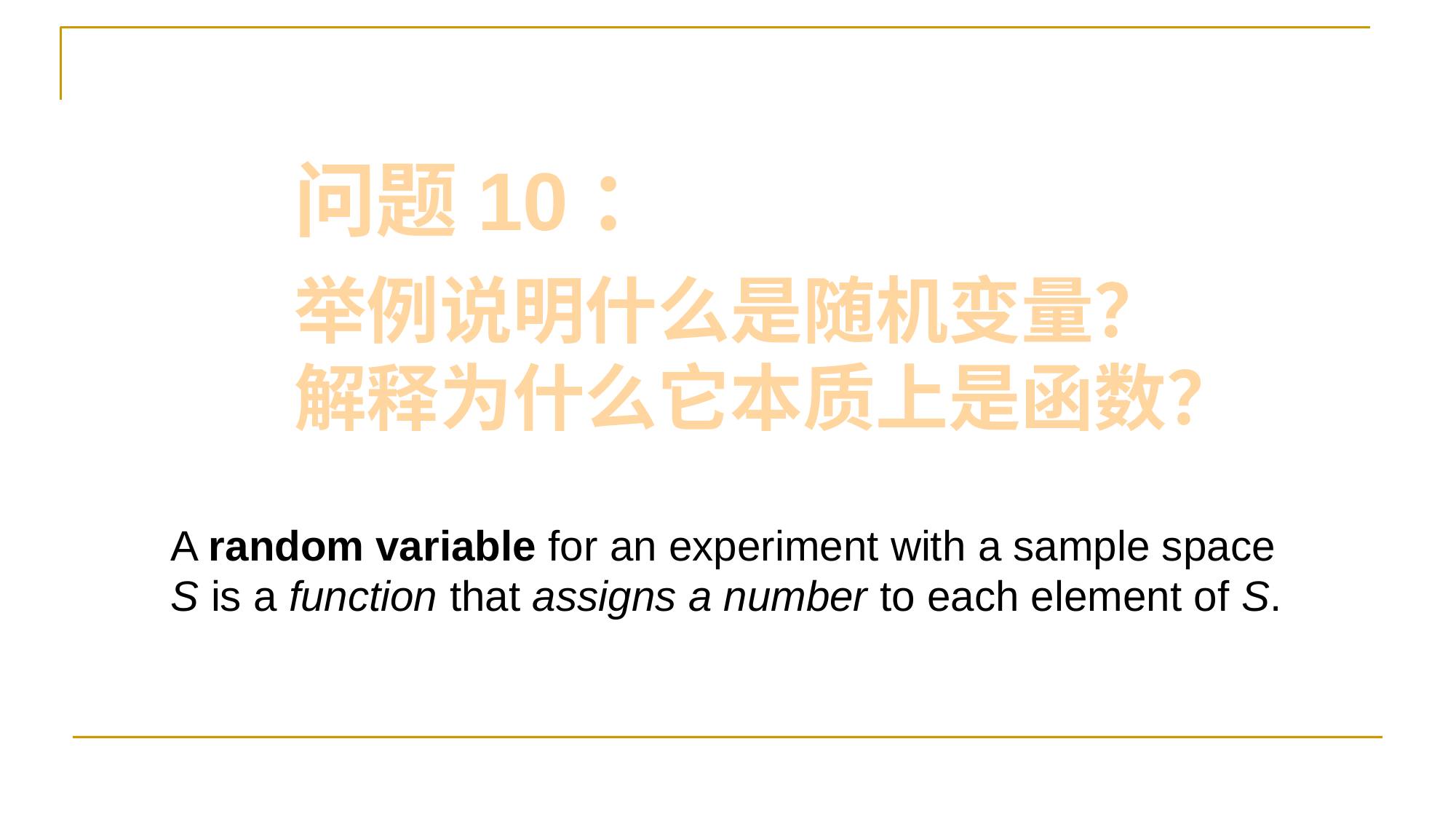

问题10：
举例说明什么是随机变量？解释为什么它本质上是函数？
A random variable for an experiment with a sample space S is a function that assigns a number to each element of S.